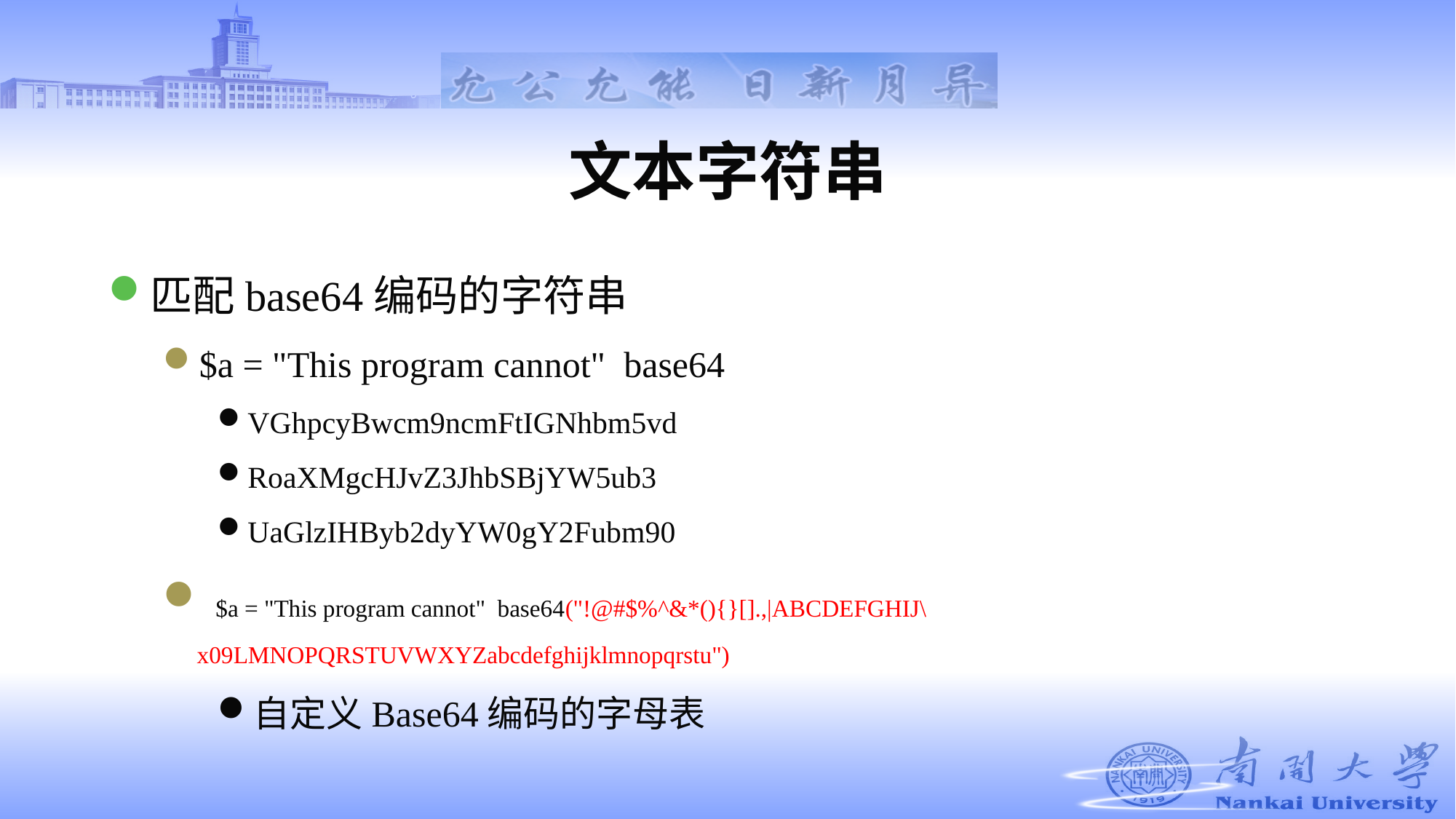

# 文本字符串
匹配base64编码的字符串
$a = "This program cannot"  base64
VGhpcyBwcm9ncmFtIGNhbm5vd
RoaXMgcHJvZ3JhbSBjYW5ub3
UaGlzIHByb2dyYW0gY2Fubm90
 $a = "This program cannot"  base64("!@#$%^&*(){}[].,|ABCDEFGHIJ\x09LMNOPQRSTUVWXYZabcdefghijklmnopqrstu")
自定义Base64编码的字母表